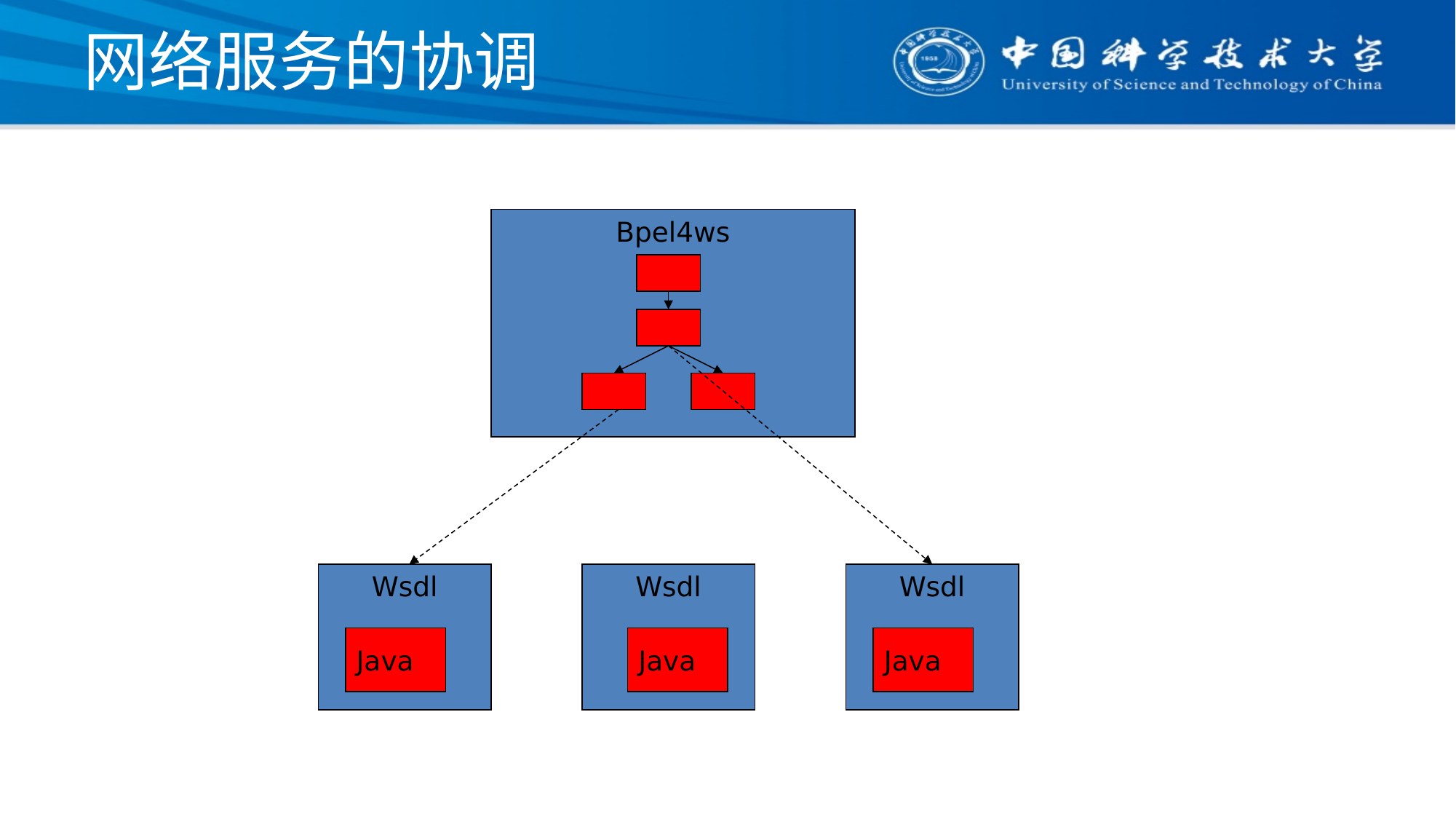

# 网络服务的协调
Bpel4ws

Wsdl
Wsdl
Wsdl
Java
Java
Java